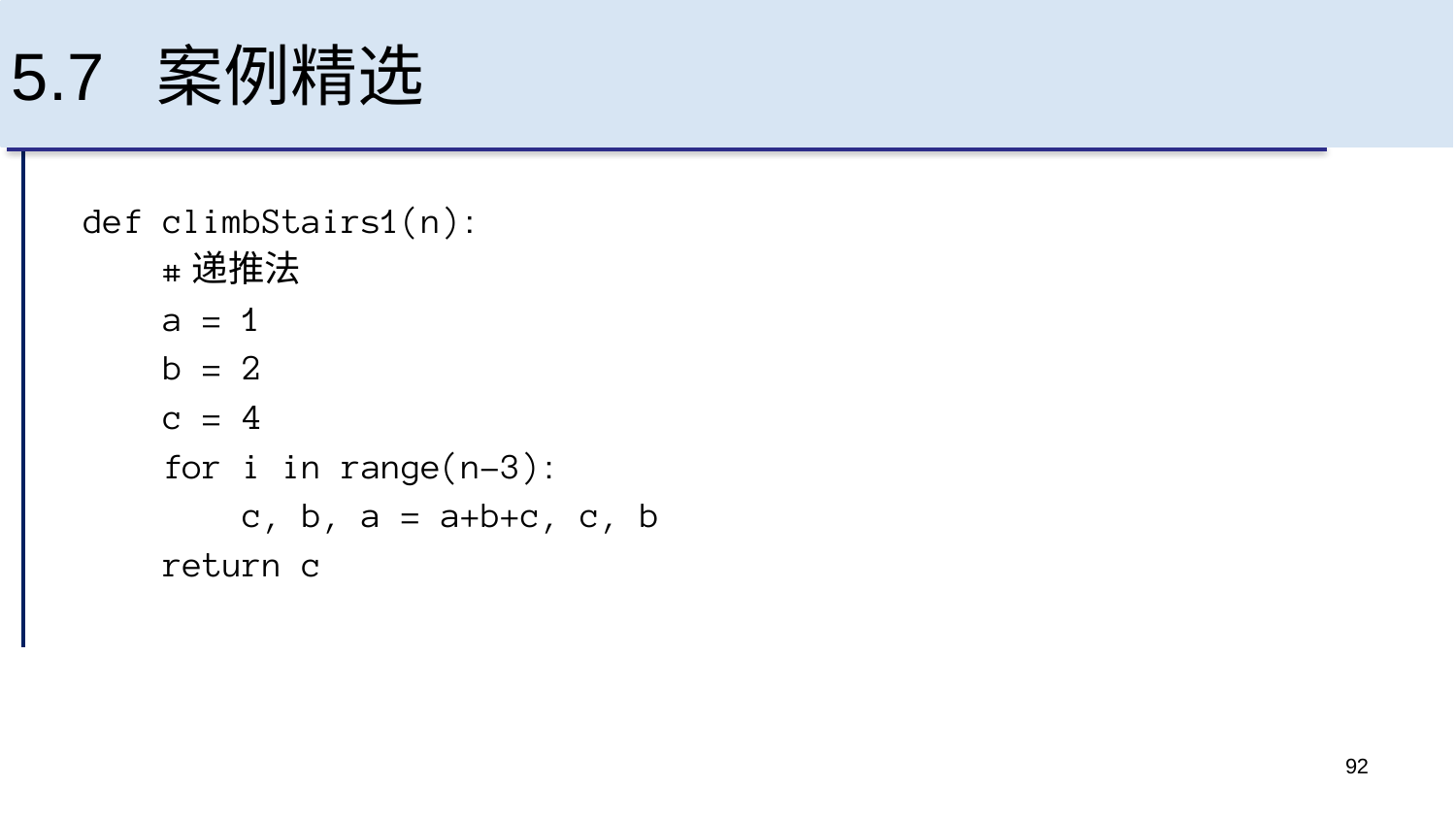

# 5.7  案例精选
def climbStairs1(n):
    #递推法
    a = 1
    b = 2
    c = 4
    for i in range(n-3):
        c, b, a = a+b+c, c, b
    return c
92